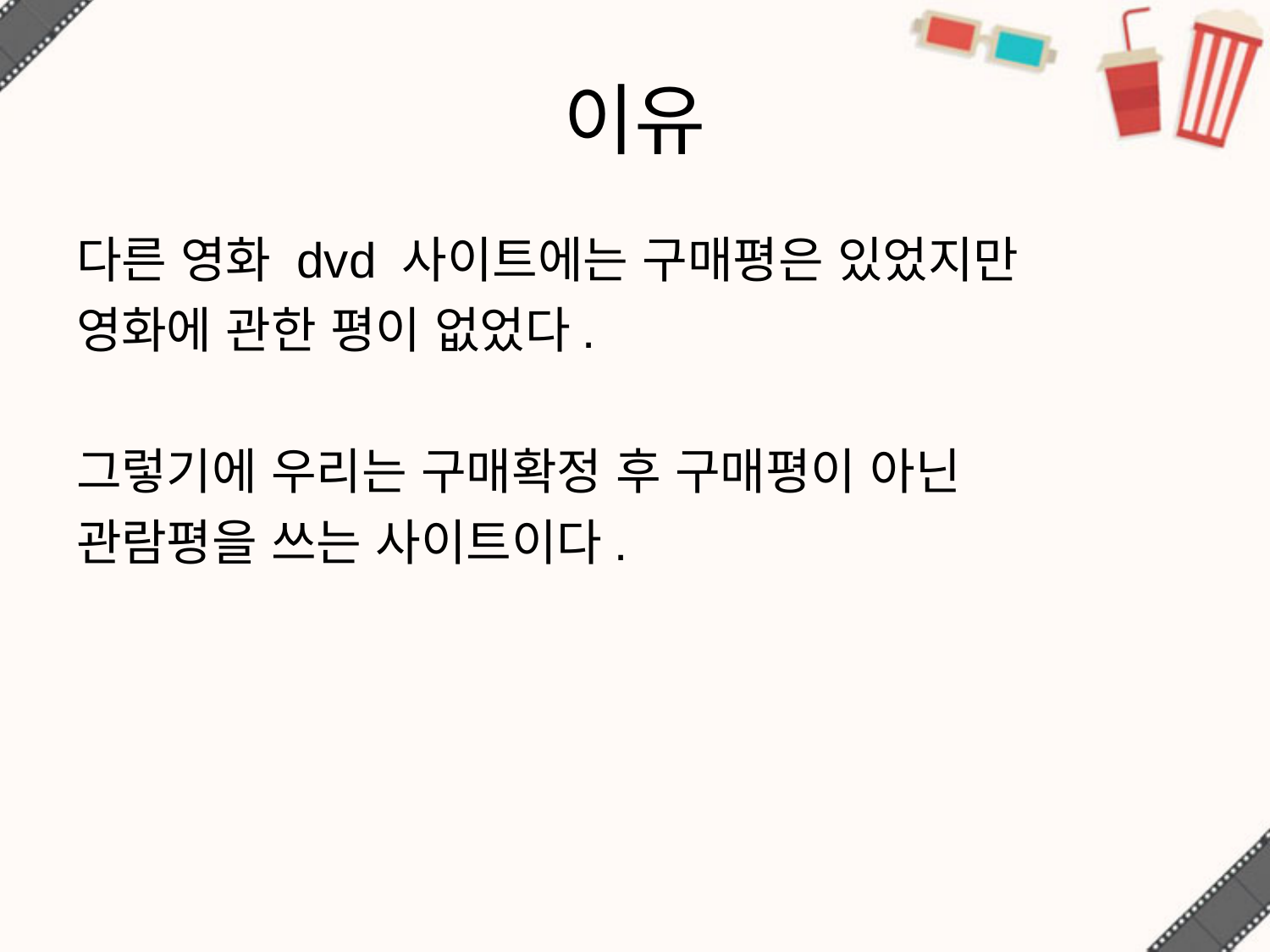

# 이유
다른 영화 dvd 사이트에는 구매평은 있었지만
영화에 관한 평이 없었다.

그렇기에 우리는 구매확정 후 구매평이 아닌
관람평을 쓰는 사이트이다.